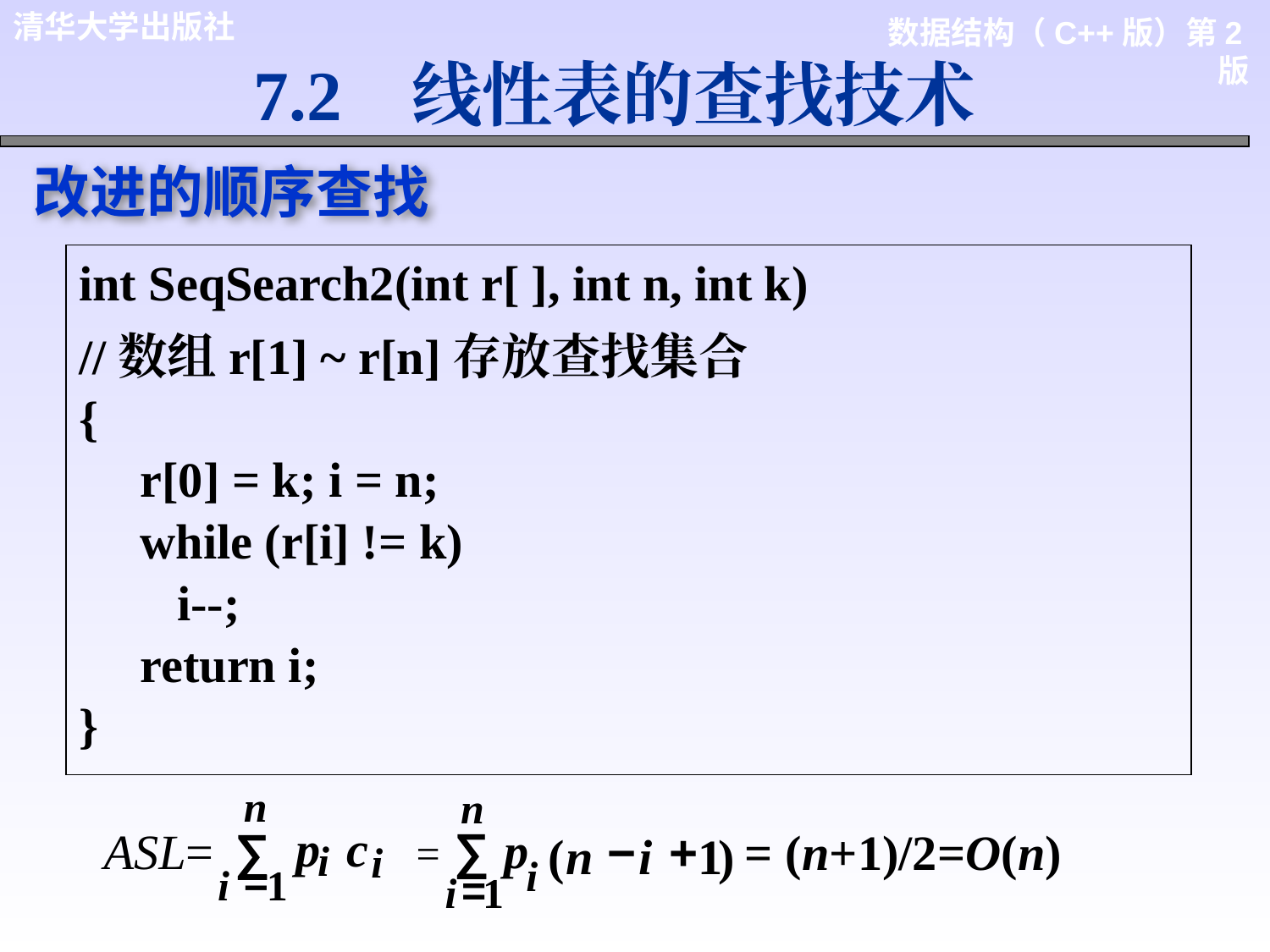

7.2   线性表的查找技术
改进的顺序查找
int SeqSearch2(int r[ ], int n, int k)
//数组r[1] ~ r[n]存放查找集合
{
     r[0] = k; i = n;
     while (r[i] != k)
        i--;
     return i;
}
n
n
ASL=
= (n+1)/2=O(n)
p
c
∑
p
=
∑
−
+
(
n
i
1
)
i
i
i
=
1
i
=
1
i